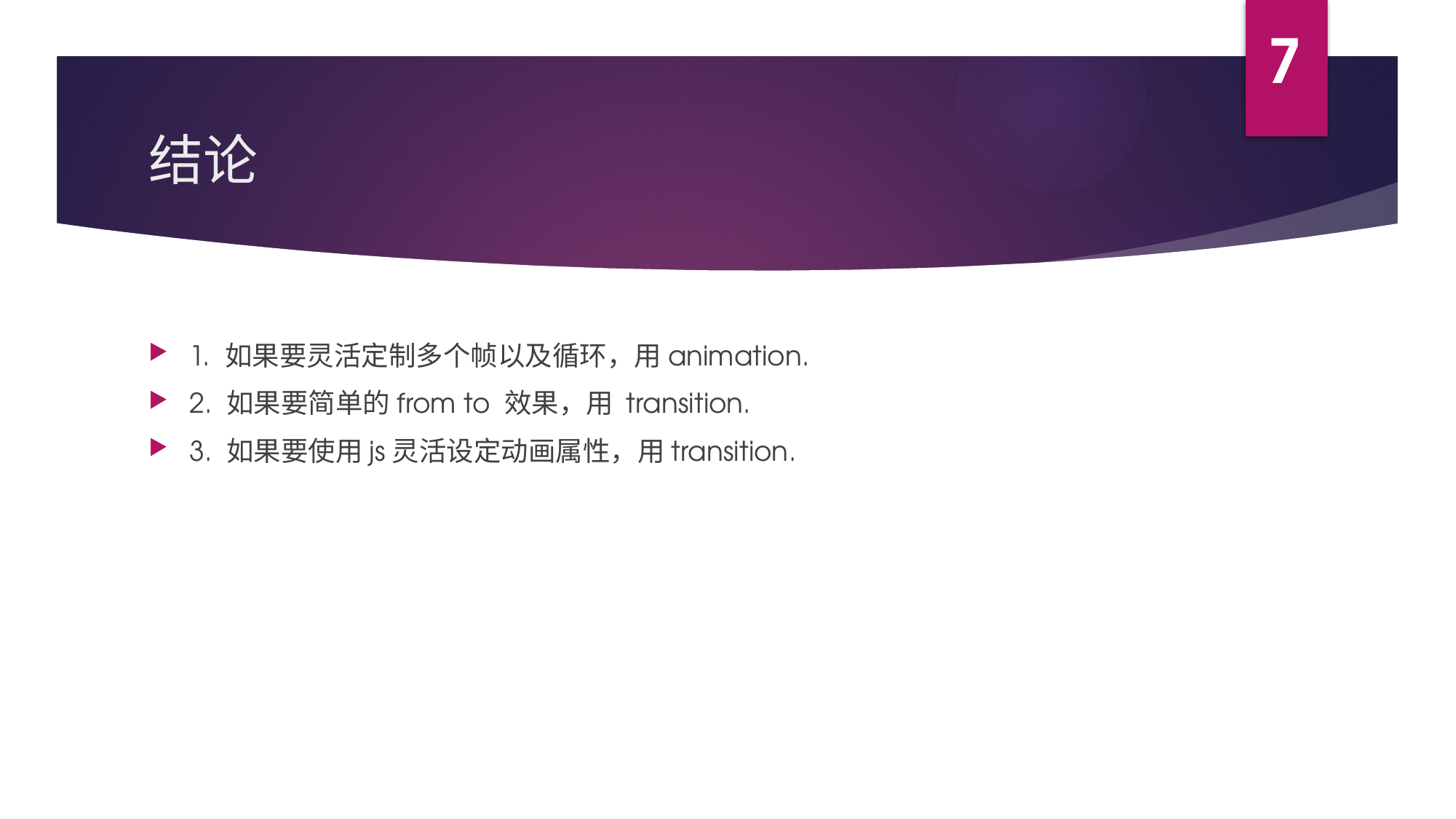

7
# 结论
1. 如果要灵活定制多个帧以及循环，用animation.
2. 如果要简单的from to 效果，用 transition.
3. 如果要使用js灵活设定动画属性，用transition.